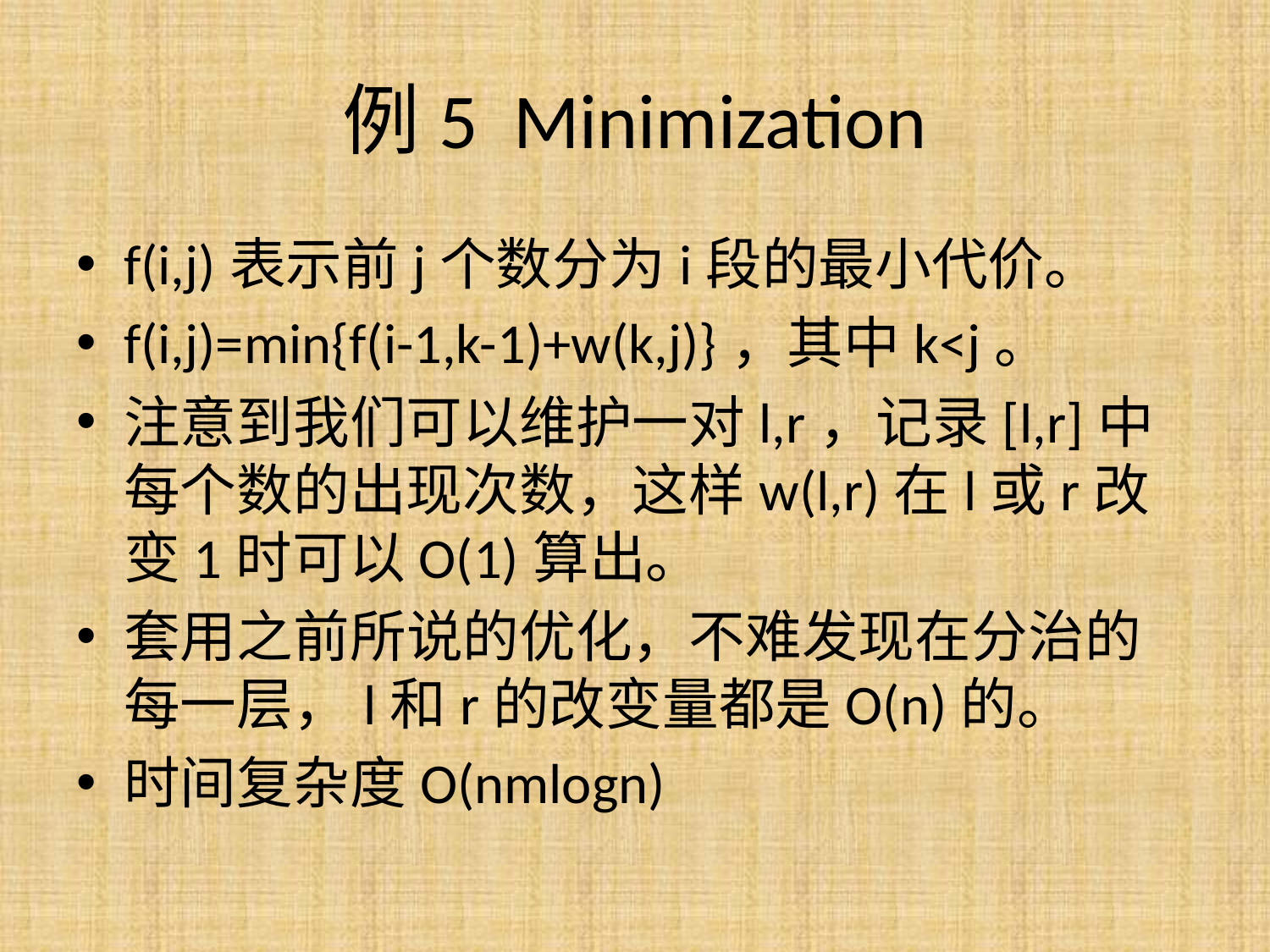

# 例5  Minimization
f(i,j)表示前j个数分为i段的最小代价。
f(i,j)=min{f(i-1,k-1)+w(k,j)}，其中k<j。
注意到我们可以维护一对l,r，记录[l,r]中每个数的出现次数，这样w(l,r)在l或r改变1时可以O(1)算出。
套用之前所说的优化，不难发现在分治的每一层，l和r的改变量都是O(n)的。
时间复杂度O(nmlogn)